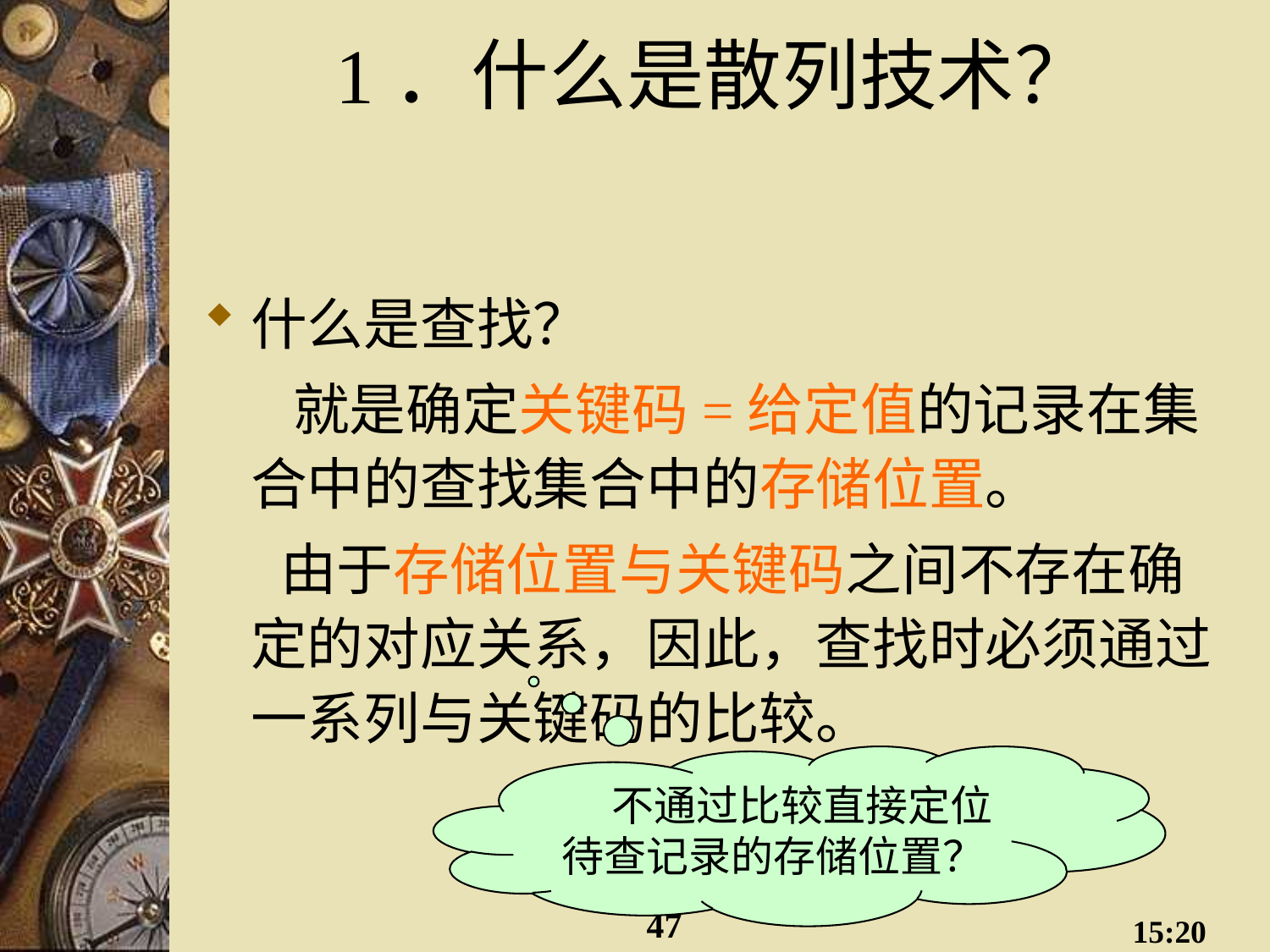

# 1．什么是散列技术？
什么是查找？
      就是确定关键码=给定值的记录在集合中的查找集合中的存储位置。
     由于存储位置与关键码之间不存在确定的对应关系，因此，查找时必须通过一系列与关键码的比较。
     不通过比较直接定位待查记录的存储位置？